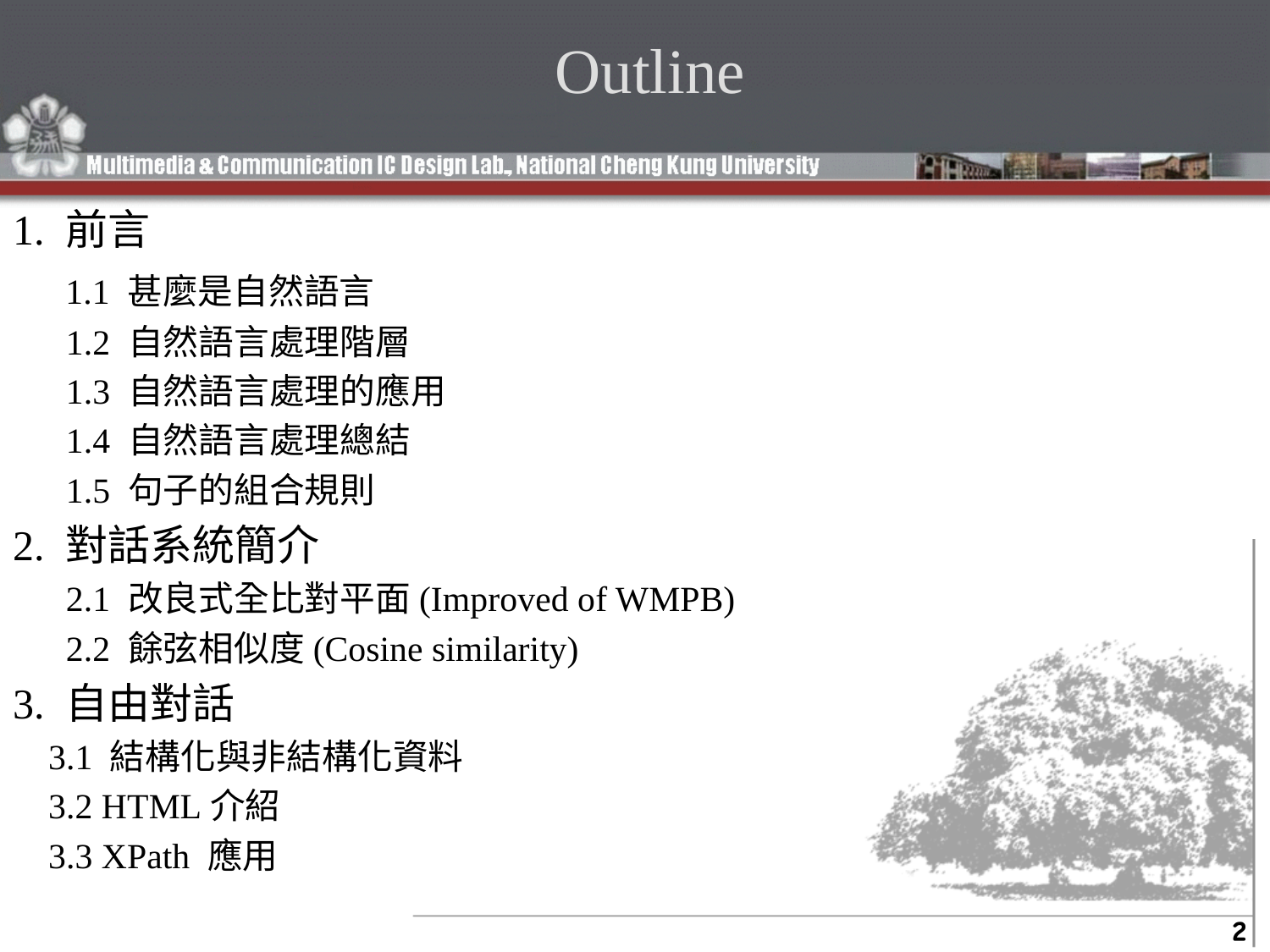

# Outline
1. 前言
     1.1 甚麼是自然語言
      1.2 自然語言處理階層
      1.3 自然語言處理的應用
      1.4 自然語言處理總結
      1.5 句子的組合規則
2. 對話系統簡介
      2.1 改良式全比對平面(Improved of WMPB)
      2.2 餘弦相似度(Cosine similarity)
3. 自由對話
    3.1 結構化與非結構化資料
    3.2 HTML介紹
    3.3 XPath 應用

2